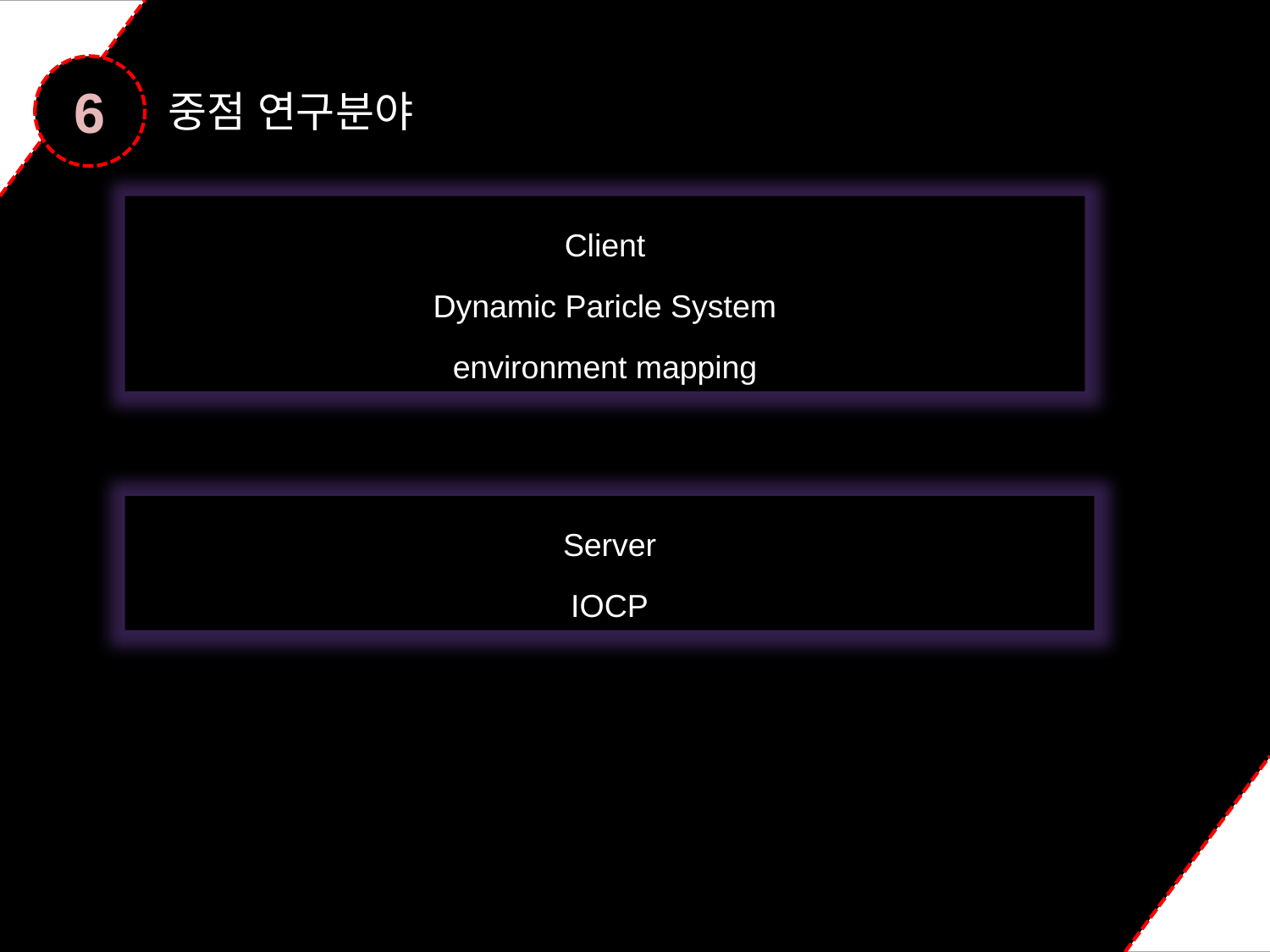

6
중점 연구분야
Client
Dynamic Paricle System
environment mapping
Server
IOCP